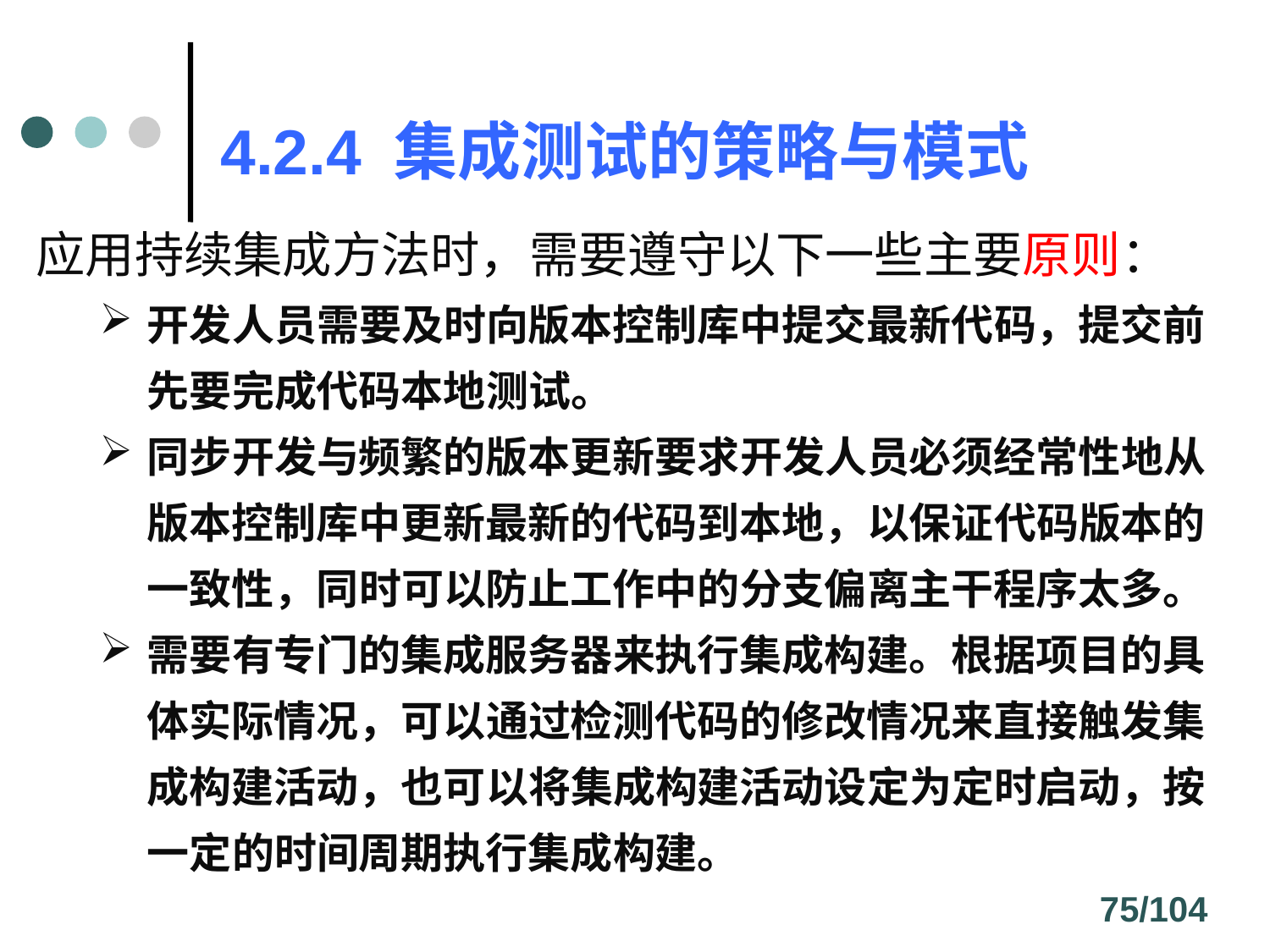

# 4.2.4 集成测试的策略与模式
应用持续集成方法时，需要遵守以下一些主要原则：
开发人员需要及时向版本控制库中提交最新代码，提交前先要完成代码本地测试。
同步开发与频繁的版本更新要求开发人员必须经常性地从版本控制库中更新最新的代码到本地，以保证代码版本的一致性，同时可以防止工作中的分支偏离主干程序太多。
需要有专门的集成服务器来执行集成构建。根据项目的具体实际情况，可以通过检测代码的修改情况来直接触发集成构建活动，也可以将集成构建活动设定为定时启动，按一定的时间周期执行集成构建。
75/104